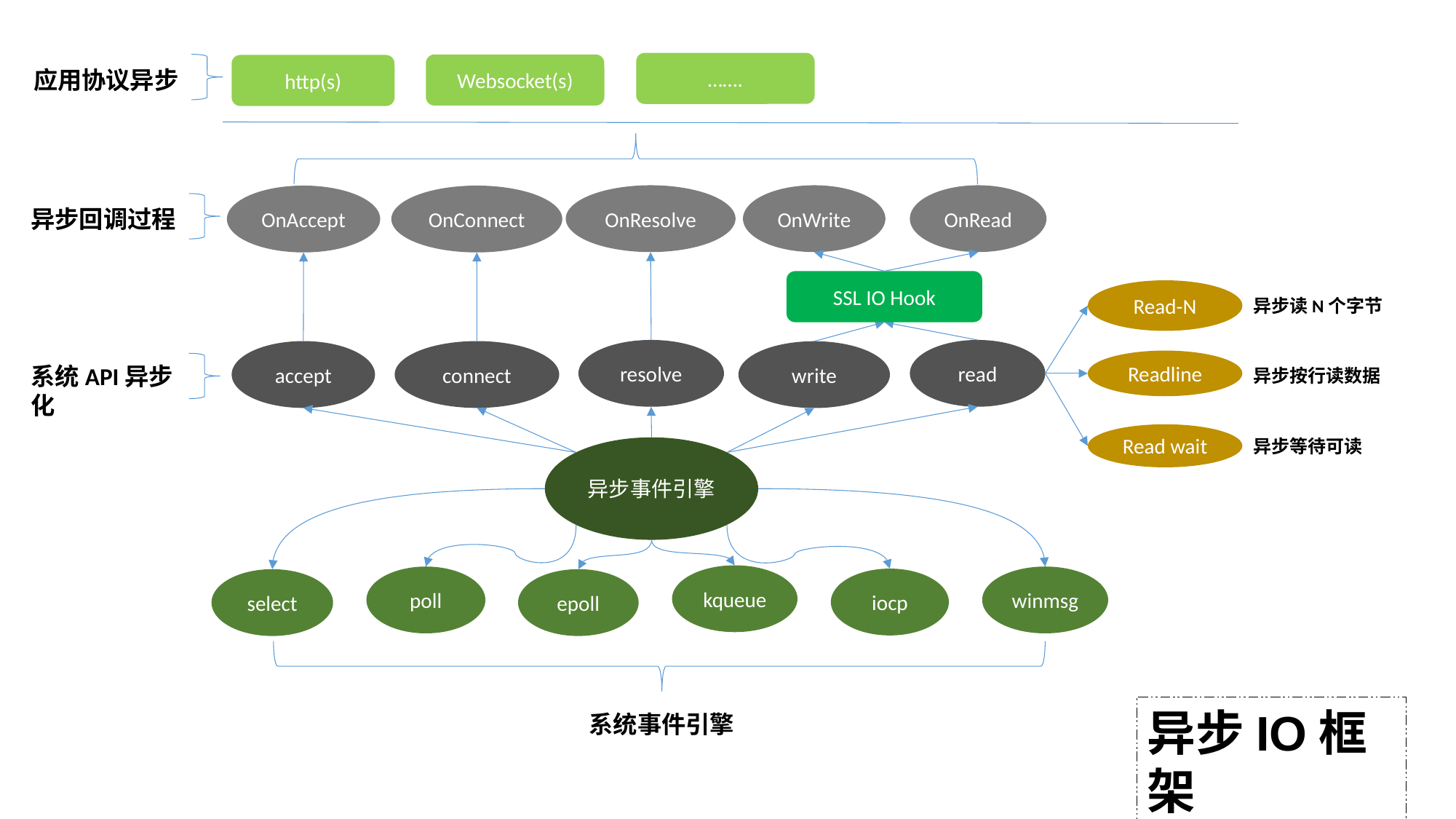

…….

Websocket(s)
http(s)
应用协议异步
OnResolve
OnWrite
OnRead
OnAccept
OnConnect

异步回调过程
SSL IO Hook

Read-N
异步读N个字节
resolve
read
accept
connect
write
Readline

系统API异步化
异步按行读数据
Read wait
异步等待可读
异步事件引擎
kqueue
poll
winmsg
iocp
select
epoll
异步IO框架
系统事件引擎